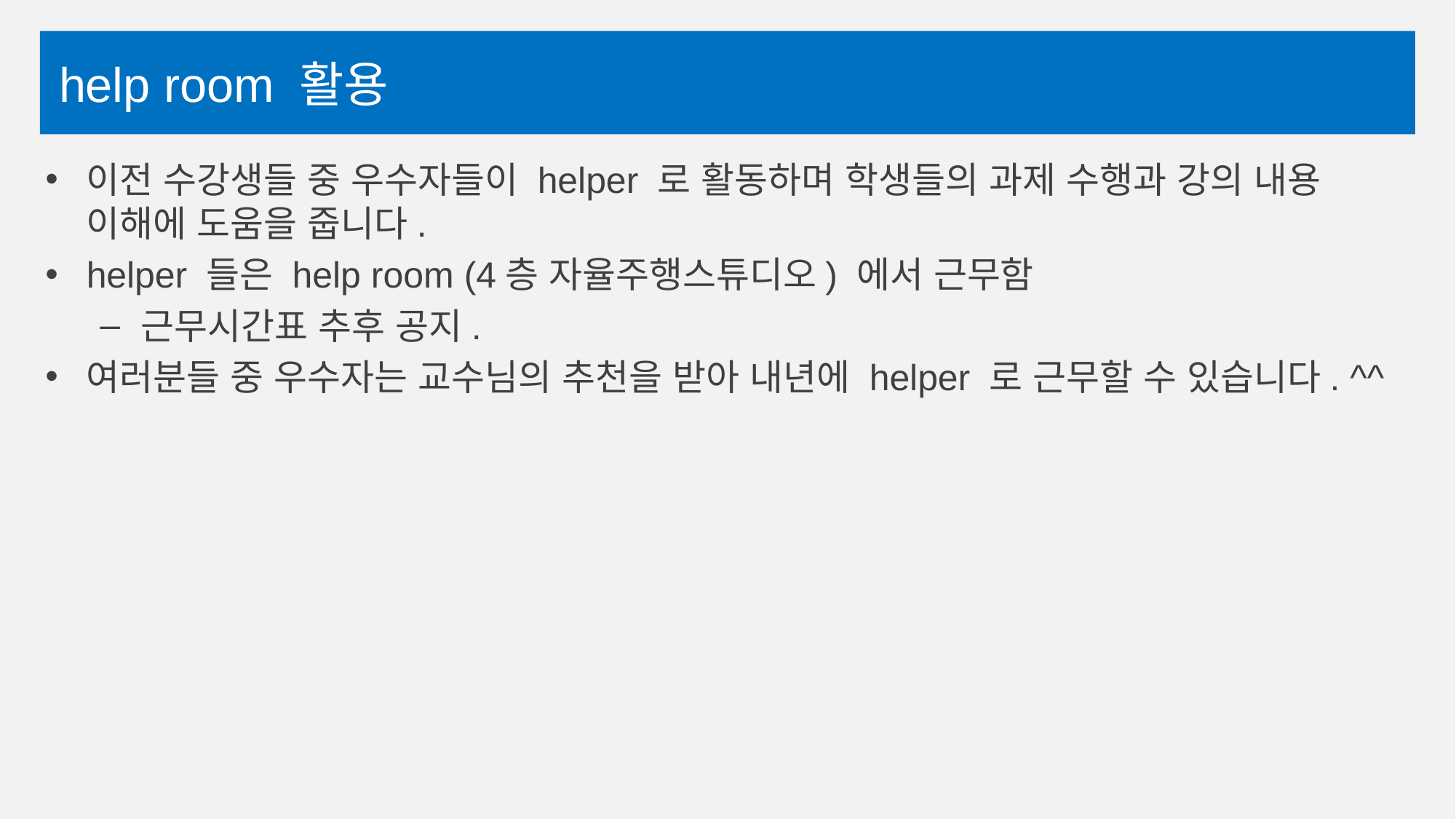

# help room 활용
이전 수강생들 중 우수자들이 helper 로 활동하며 학생들의 과제 수행과 강의 내용 이해에 도움을 줍니다.
helper 들은 help room (4층 자율주행스튜디오) 에서 근무함
근무시간표 추후 공지.
여러분들 중 우수자는 교수님의 추천을 받아 내년에 helper 로 근무할 수 있습니다. ^^